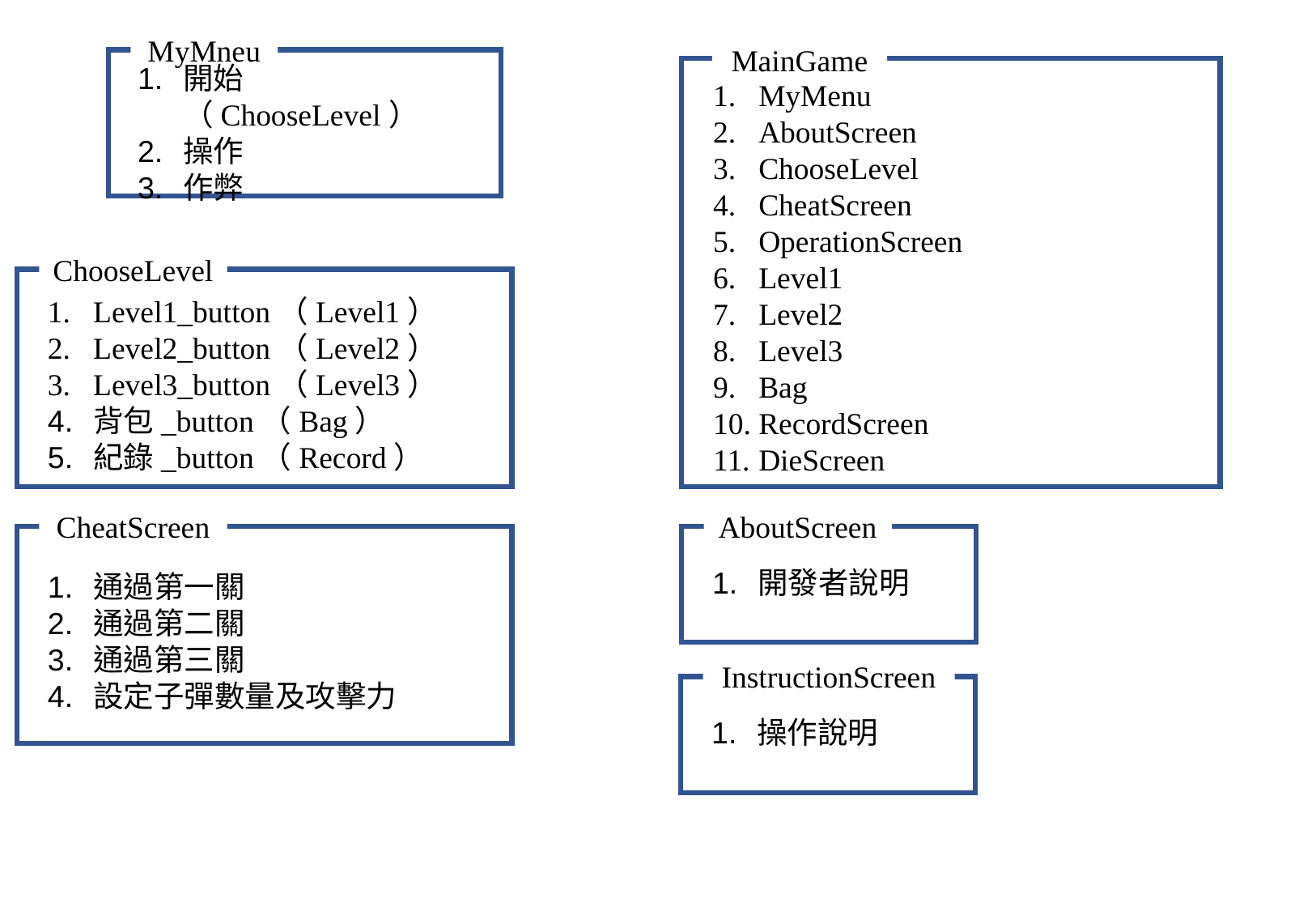

MyMneu

MainGame

MyMenu
AboutScreen
ChooseLevel
CheatScreen
OperationScreen
Level1
Level2
Level3
Bag
RecordScreen
DieScreen
開始（ChooseLevel）
操作
作弊
ChooseLevel

Level1_button（Level1）
Level2_button（Level2）
Level3_button（Level3）
背包_button（Bag）
紀錄_button（Record）
CheatScreen

通過第一關
通過第二關
通過第三關
設定子彈數量及攻擊力
AboutScreen

開發者說明
InstructionScreen

操作說明